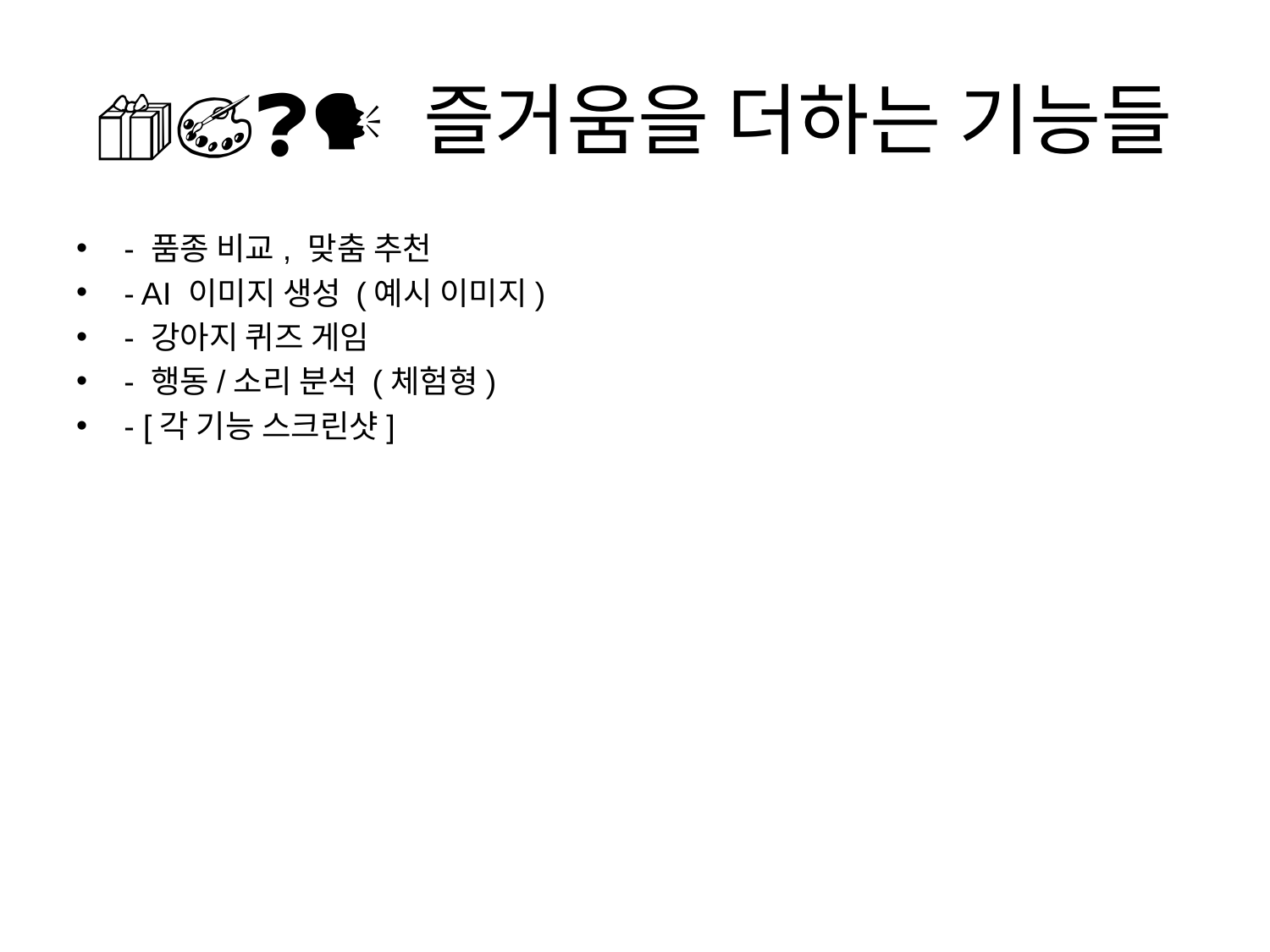

# 🎁🎨❓🗣️ 즐거움을 더하는 기능들
- 품종 비교, 맞춤 추천
- AI 이미지 생성 (예시 이미지)
- 강아지 퀴즈 게임
- 행동/소리 분석 (체험형)
- [각 기능 스크린샷]